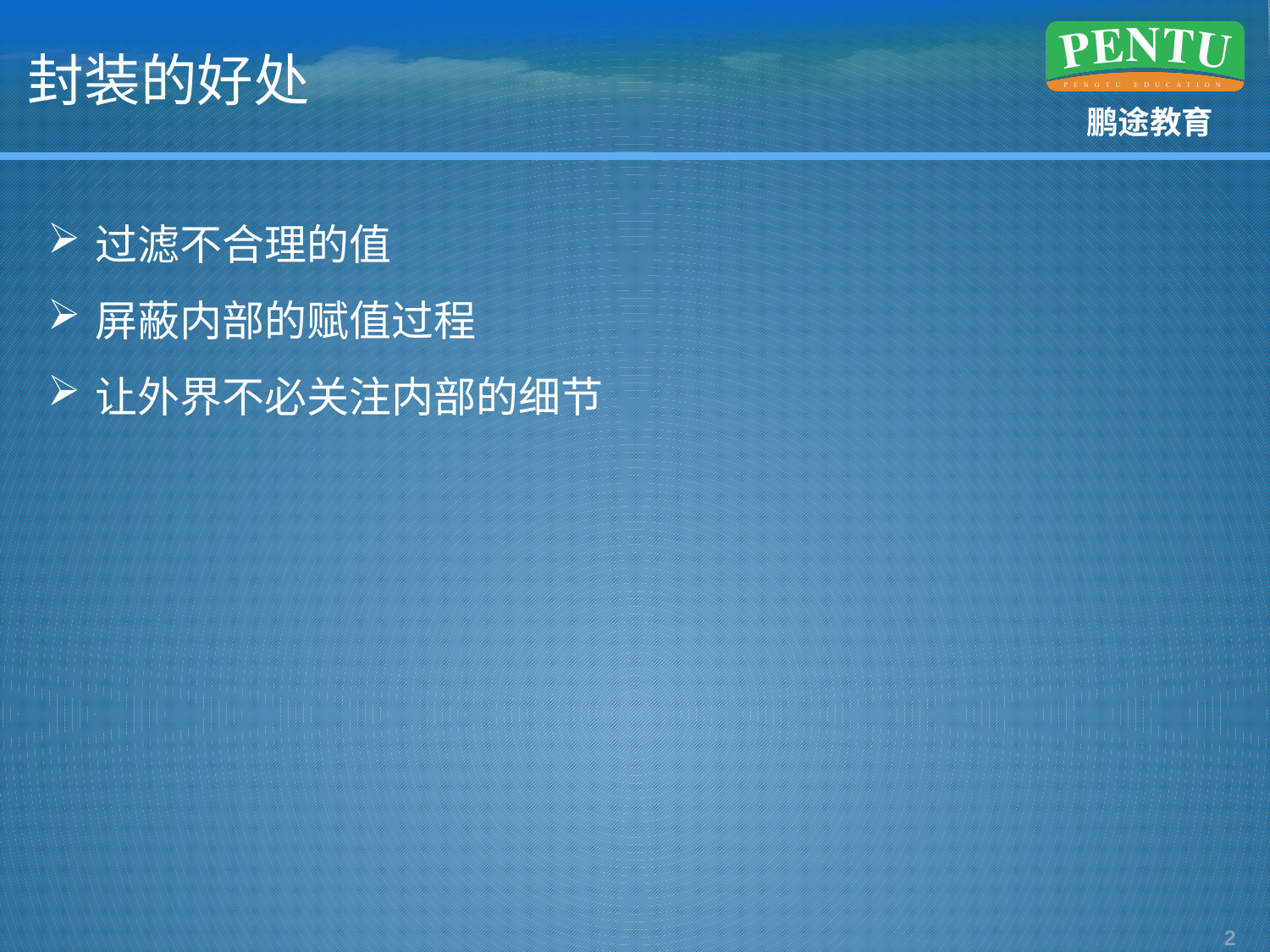

# 封装的好处
过滤不合理的值
屏蔽内部的赋值过程
让外界不必关注内部的细节
2